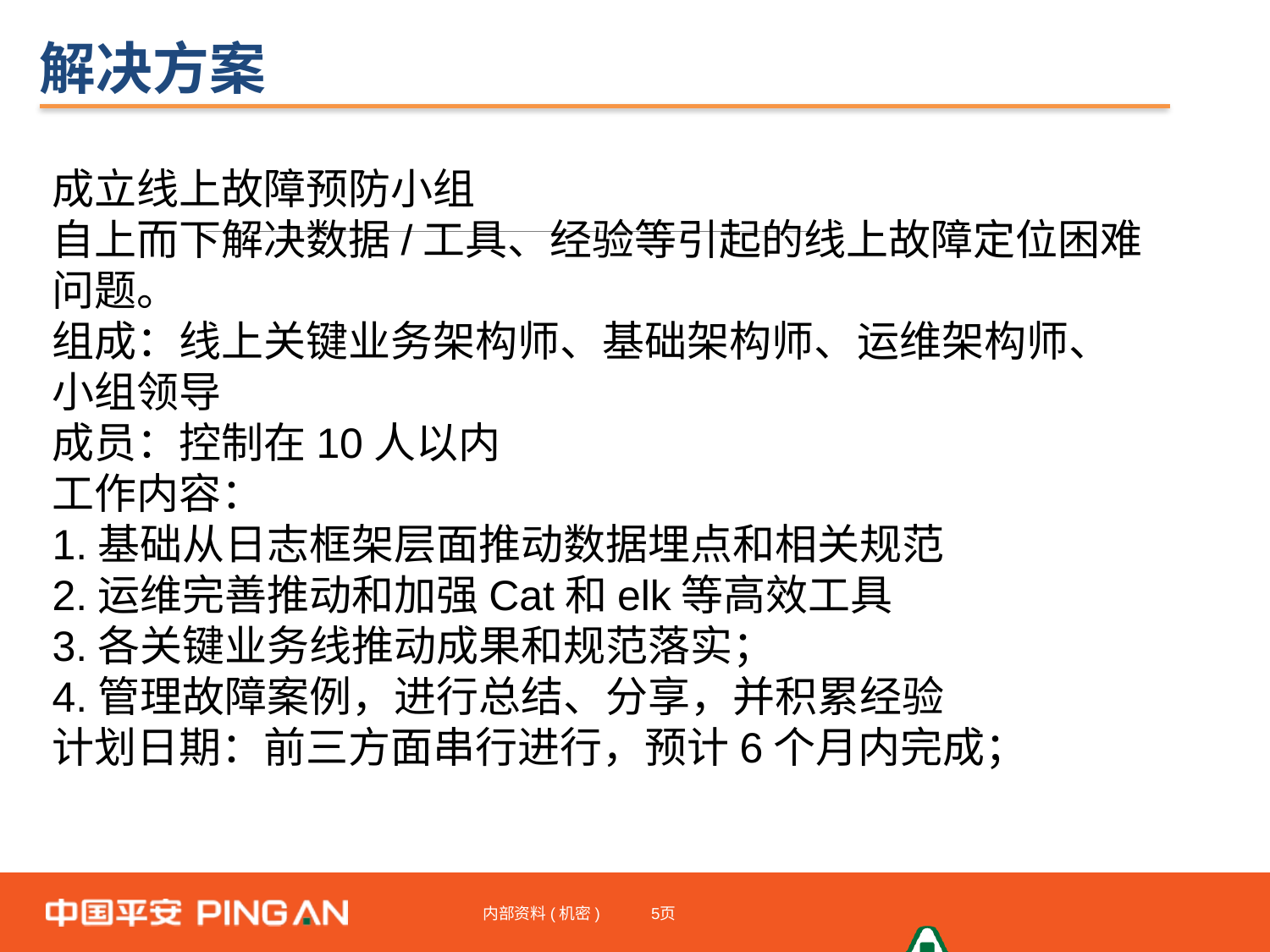

# 解决方案
成立线上故障预防小组
自上而下解决数据/工具、经验等引起的线上故障定位困难问题。
组成：线上关键业务架构师、基础架构师、运维架构师、小组领导
成员：控制在10人以内
工作内容：
1.基础从日志框架层面推动数据埋点和相关规范
2.运维完善推动和加强Cat和elk等高效工具
3.各关键业务线推动成果和规范落实；
4.管理故障案例，进行总结、分享，并积累经验
计划日期：前三方面串行进行，预计6个月内完成；